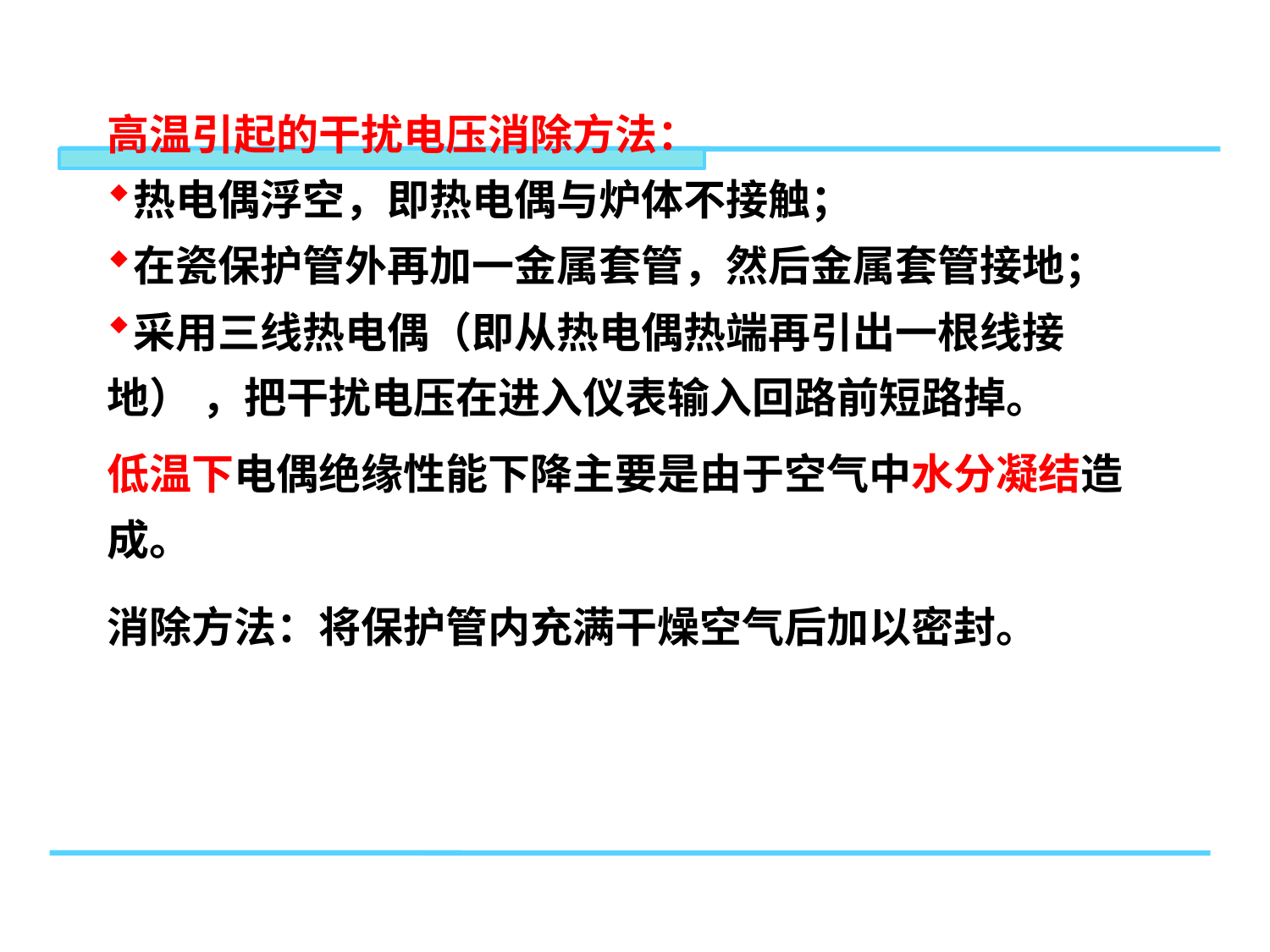

高温引起的干扰电压消除方法：
热电偶浮空，即热电偶与炉体不接触；
在瓷保护管外再加一金属套管，然后金属套管接地；
采用三线热电偶（即从热电偶热端再引出一根线接地） ，把干扰电压在进入仪表输入回路前短路掉。
低温下电偶绝缘性能下降主要是由于空气中水分凝结造成。
消除方法：将保护管内充满干燥空气后加以密封。